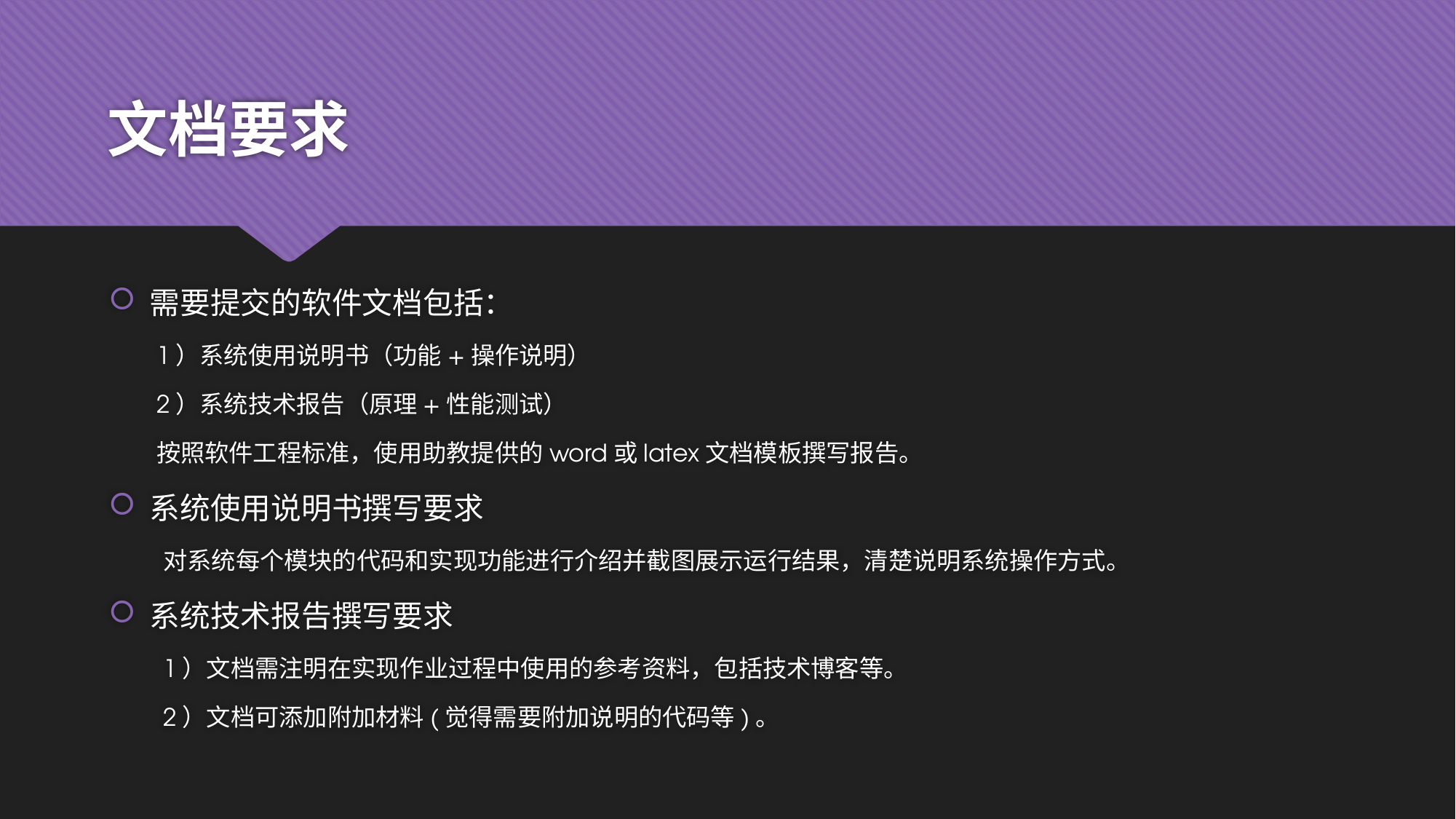

# 文档要求
需要提交的软件文档包括：
1）系统使用说明书（功能+操作说明）
2）系统技术报告（原理+性能测试）
按照软件工程标准，使用助教提供的word或latex文档模板撰写报告。
系统使用说明书撰写要求
对系统每个模块的代码和实现功能进行介绍并截图展示运行结果，清楚说明系统操作方式。
系统技术报告撰写要求
1）文档需注明在实现作业过程中使用的参考资料，包括技术博客等。
2）文档可添加附加材料(觉得需要附加说明的代码等)。